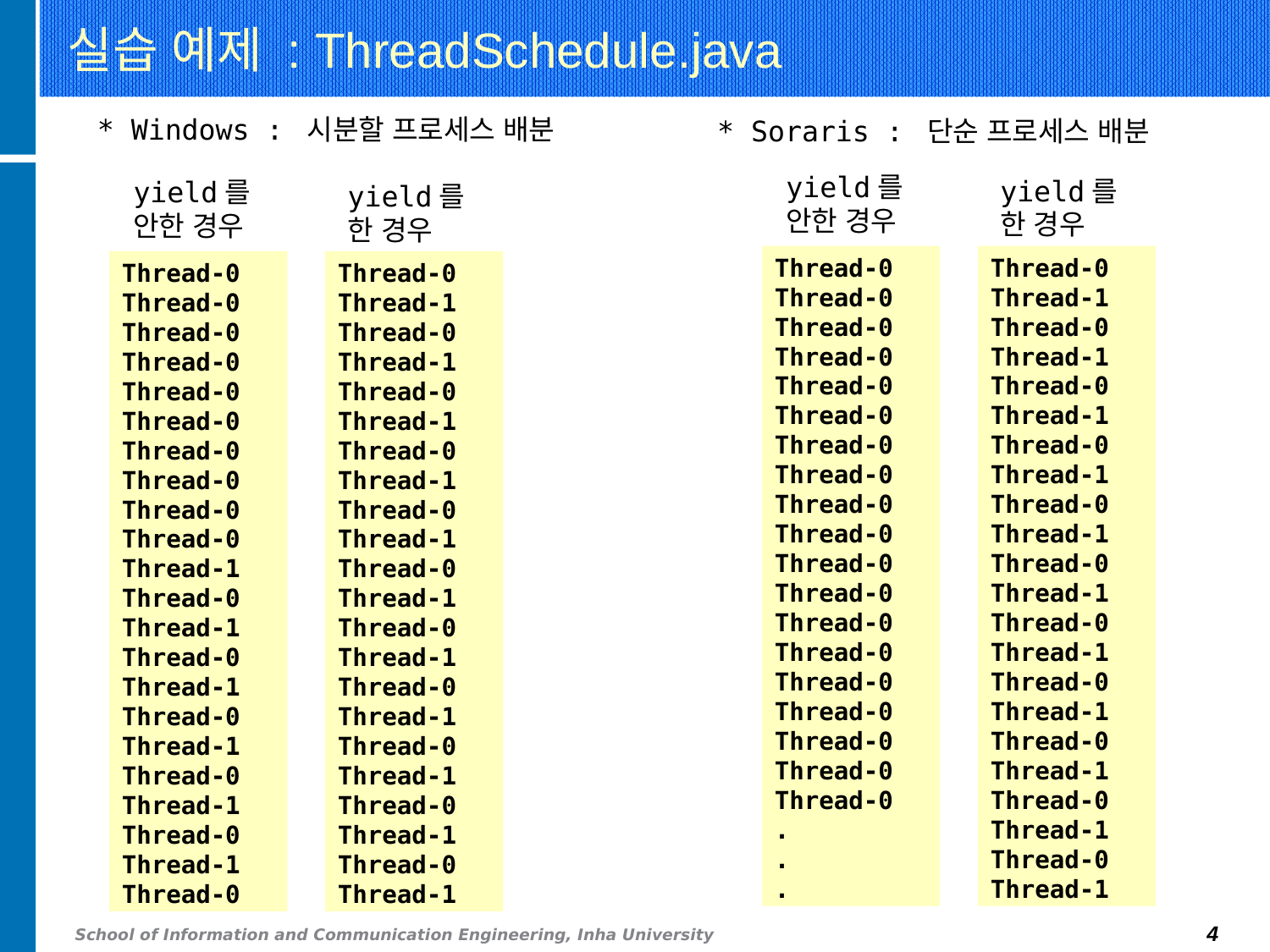

실습 예제 : ThreadSchedule.java
* Windows : 시분할 프로세스 배분
* Soraris : 단순 프로세스 배분
yield를
안한 경우
yield를
한 경우
yield를
안한 경우
yield를
한 경우
Thread-0
Thread-0
Thread-0
Thread-0
Thread-0
Thread-0
Thread-0
Thread-0
Thread-0
Thread-0
Thread-0
Thread-0
Thread-0
Thread-0
Thread-0
Thread-0
Thread-0
Thread-0
Thread-0
.
.
.
Thread-0
Thread-1
Thread-0
Thread-1
Thread-0
Thread-1
Thread-0
Thread-1
Thread-0
Thread-1
Thread-0
Thread-1
Thread-0
Thread-1
Thread-0
Thread-1
Thread-0
Thread-1
Thread-0
Thread-1
Thread-0
Thread-1
Thread-0
Thread-0
Thread-0
Thread-0
Thread-0
Thread-0
Thread-0
Thread-0
Thread-0
Thread-0
Thread-1
Thread-0
Thread-1
Thread-0
Thread-1
Thread-0
Thread-1
Thread-0
Thread-1
Thread-0
Thread-1
Thread-0
Thread-0
Thread-1
Thread-0
Thread-1
Thread-0
Thread-1
Thread-0
Thread-1
Thread-0
Thread-1
Thread-0
Thread-1
Thread-0
Thread-1
Thread-0
Thread-1
Thread-0
Thread-1
Thread-0
Thread-1
Thread-0
Thread-1